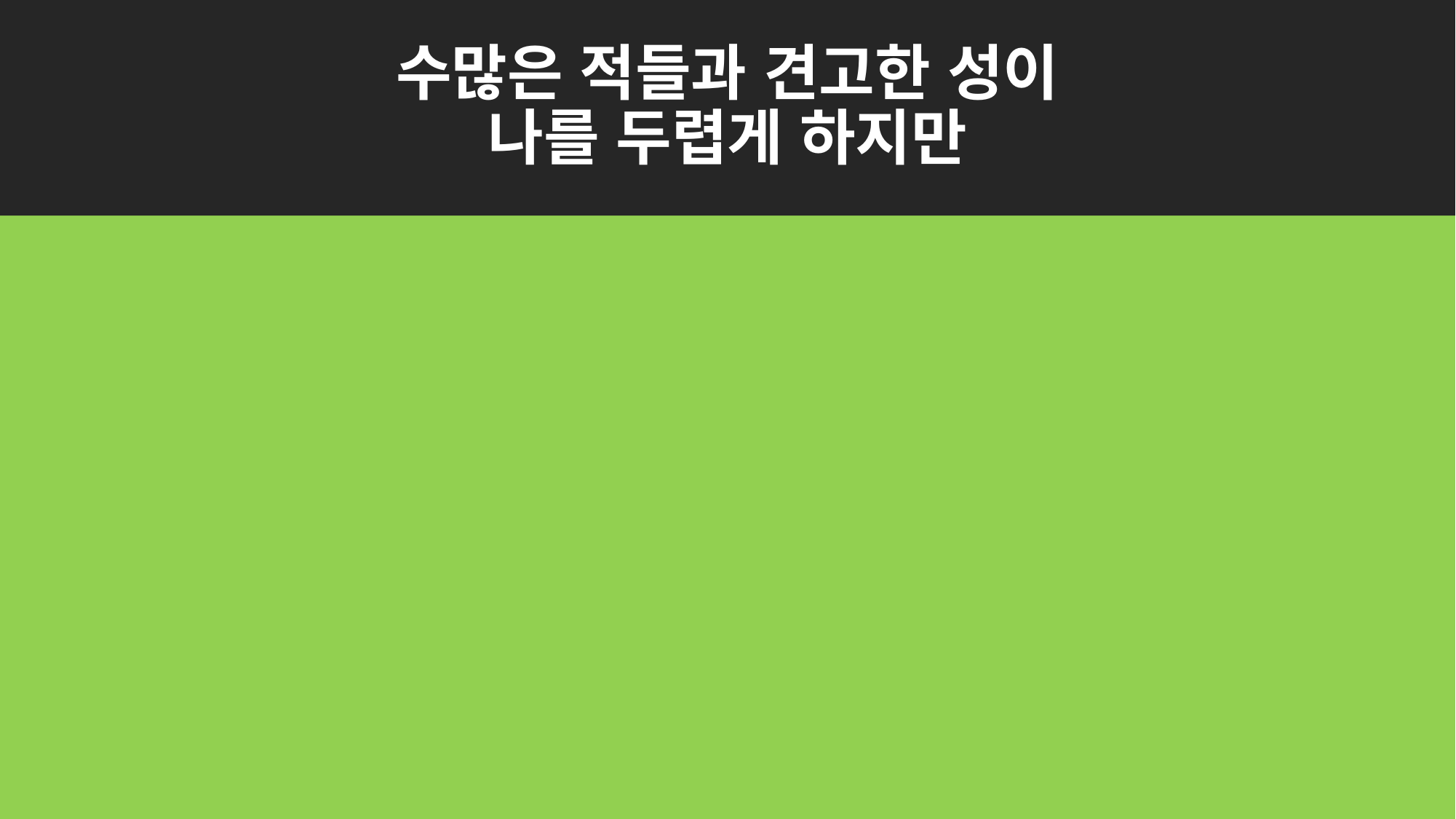

# 수많은 적들과 견고한 성이 나를 두렵게 하지만